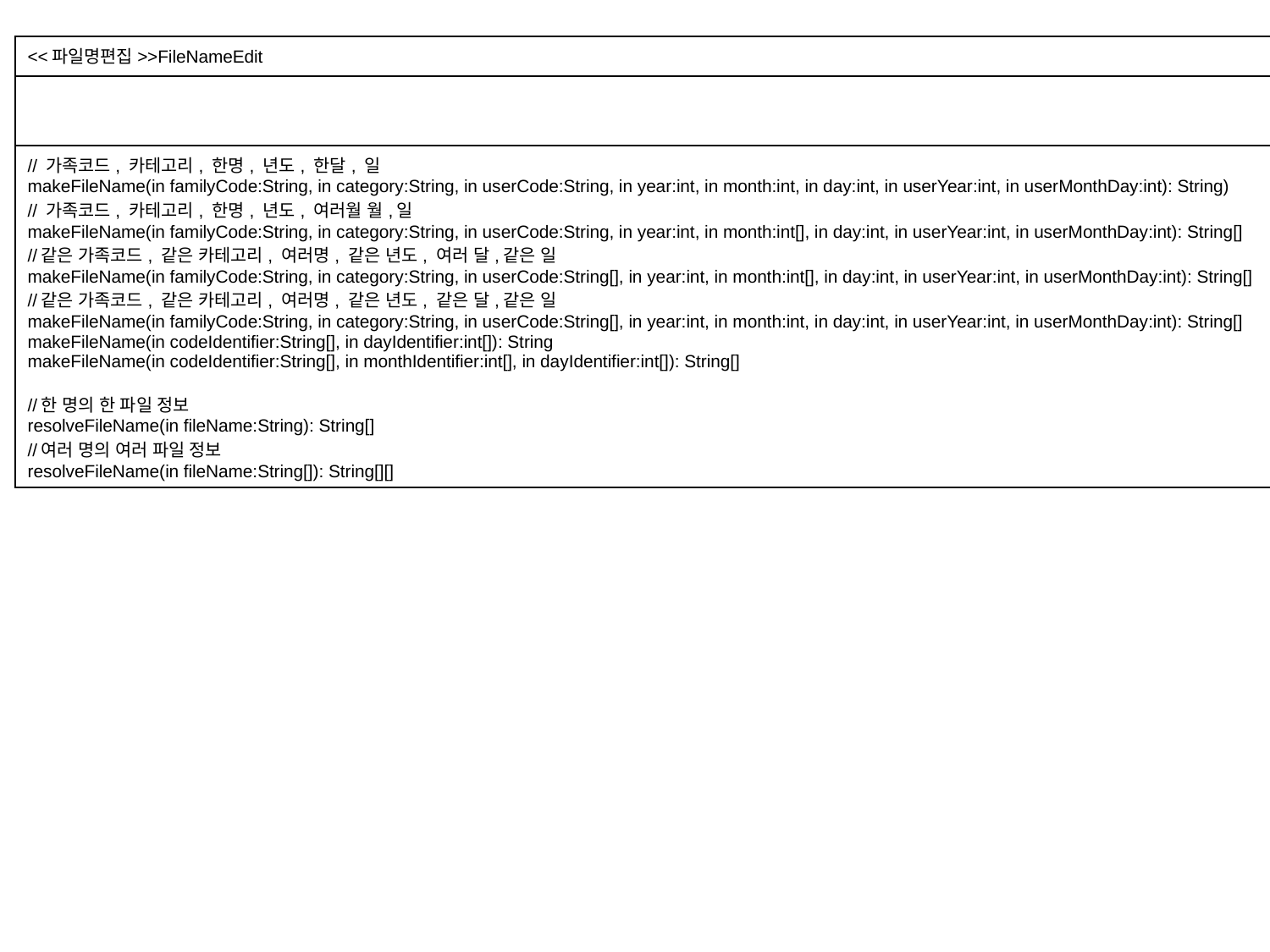

| <<파일명편집>>FileNameEdit |
| --- |
|  |
| // 가족코드, 카테고리, 한명, 년도, 한달, 일 makeFileName(in familyCode:String, in category:String, in userCode:String, in year:int, in month:int, in day:int, in userYear:int, in userMonthDay:int): String) // 가족코드, 카테고리, 한명, 년도, 여러월 월,일 makeFileName(in familyCode:String, in category:String, in userCode:String, in year:int, in month:int[], in day:int, in userYear:int, in userMonthDay:int): String[] //같은 가족코드, 같은 카테고리, 여러명, 같은 년도, 여러 달,같은 일 makeFileName(in familyCode:String, in category:String, in userCode:String[], in year:int, in month:int[], in day:int, in userYear:int, in userMonthDay:int): String[] //같은 가족코드, 같은 카테고리, 여러명, 같은 년도, 같은 달,같은 일 makeFileName(in familyCode:String, in category:String, in userCode:String[], in year:int, in month:int, in day:int, in userYear:int, in userMonthDay:int): String[] makeFileName(in codeIdentifier:String[], in dayIdentifier:int[]): String makeFileName(in codeIdentifier:String[], in monthIdentifier:int[], in dayIdentifier:int[]): String[] //한 명의 한 파일 정보 resolveFileName(in fileName:String): String[] //여러 명의 여러 파일 정보 resolveFileName(in fileName:String[]): String[][] |